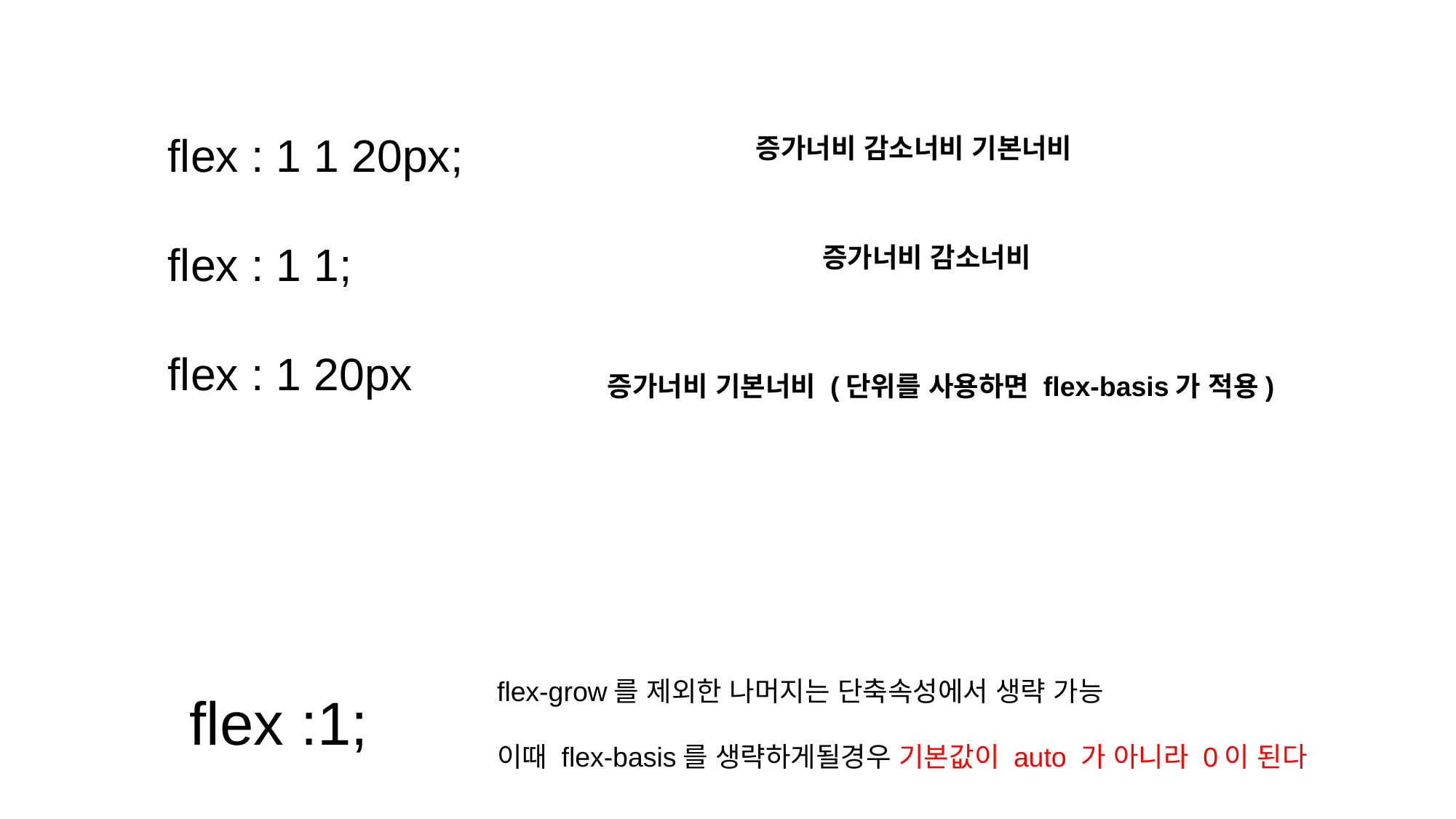

flex : 1 1 20px;

flex : 1 1;

flex : 1 20px

증가너비 감소너비 기본너비
증가너비 감소너비
증가너비 기본너비 (단위를 사용하면 flex-basis가 적용)
flex-grow를 제외한 나머지는 단축속성에서 생략 가능

이때 flex-basis를 생략하게될경우 기본값이 auto 가 아니라 0이 된다
flex :1;